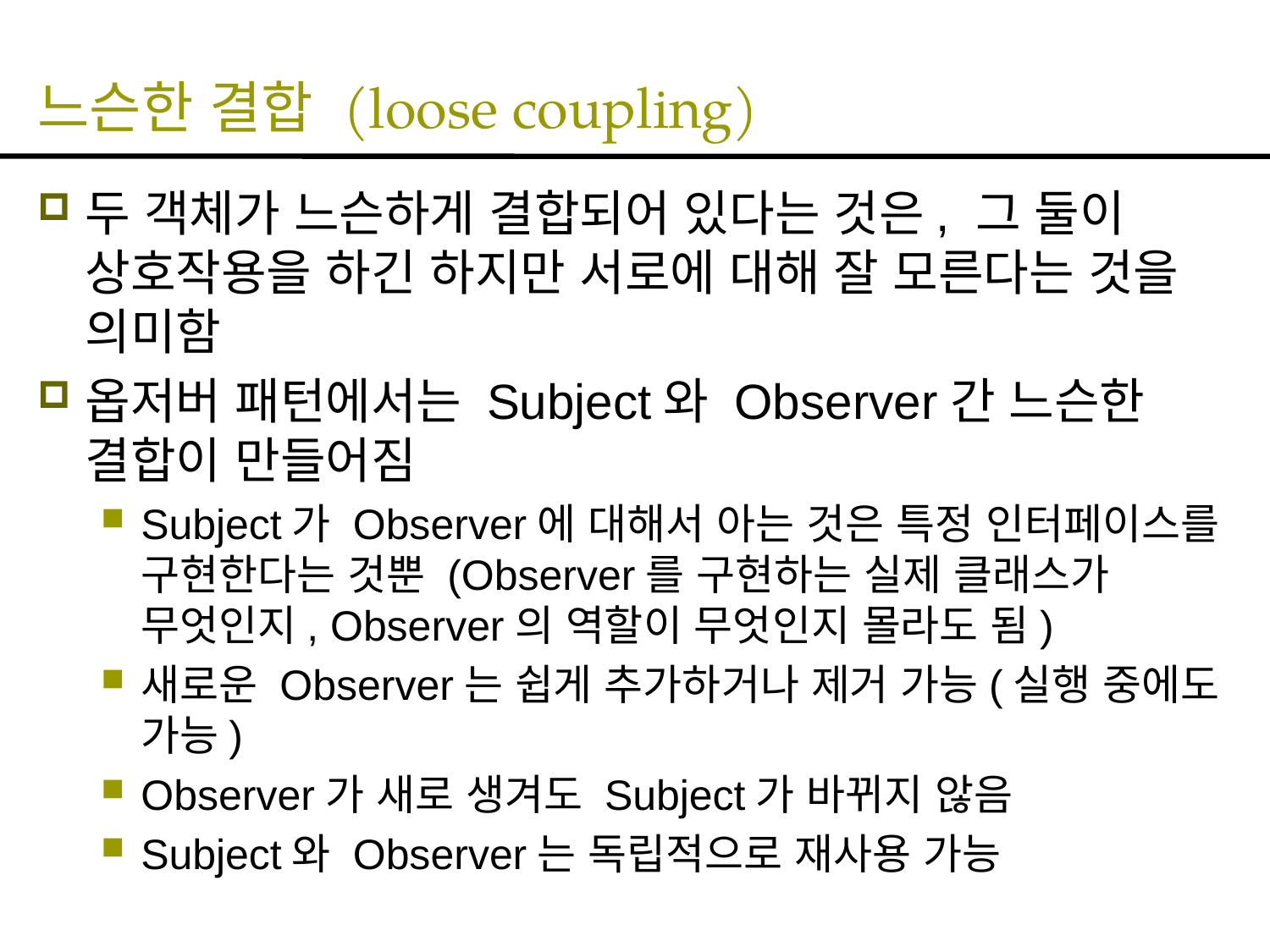

# 느슨한 결합 (loose coupling)
두 객체가 느슨하게 결합되어 있다는 것은, 그 둘이 상호작용을 하긴 하지만 서로에 대해 잘 모른다는 것을 의미함
옵저버 패턴에서는 Subject와 Observer간 느슨한 결합이 만들어짐
Subject가 Observer에 대해서 아는 것은 특정 인터페이스를 구현한다는 것뿐 (Observer를 구현하는 실제 클래스가 무엇인지, Observer의 역할이 무엇인지 몰라도 됨)
새로운 Observer는 쉽게 추가하거나 제거 가능(실행 중에도 가능)
Observer가 새로 생겨도 Subject가 바뀌지 않음
Subject와 Observer는 독립적으로 재사용 가능